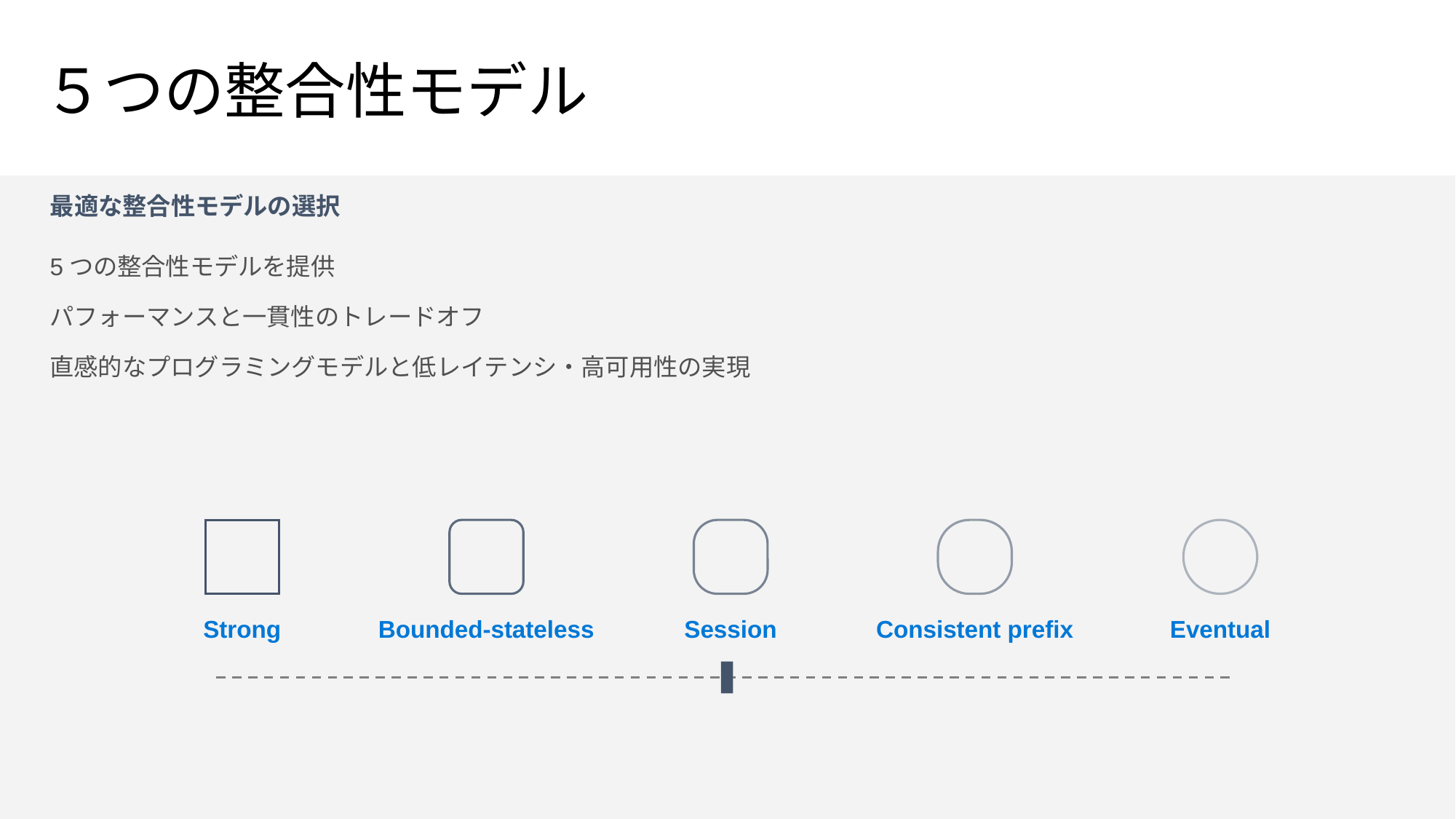

# ５つの整合性モデル
最適な整合性モデルの選択

5つの整合性モデルを提供
パフォーマンスと一貫性のトレードオフ
直感的なプログラミングモデルと低レイテンシ・高可用性の実現

Strong
Bounded-stateless

Consistent prefix
Eventual
Session